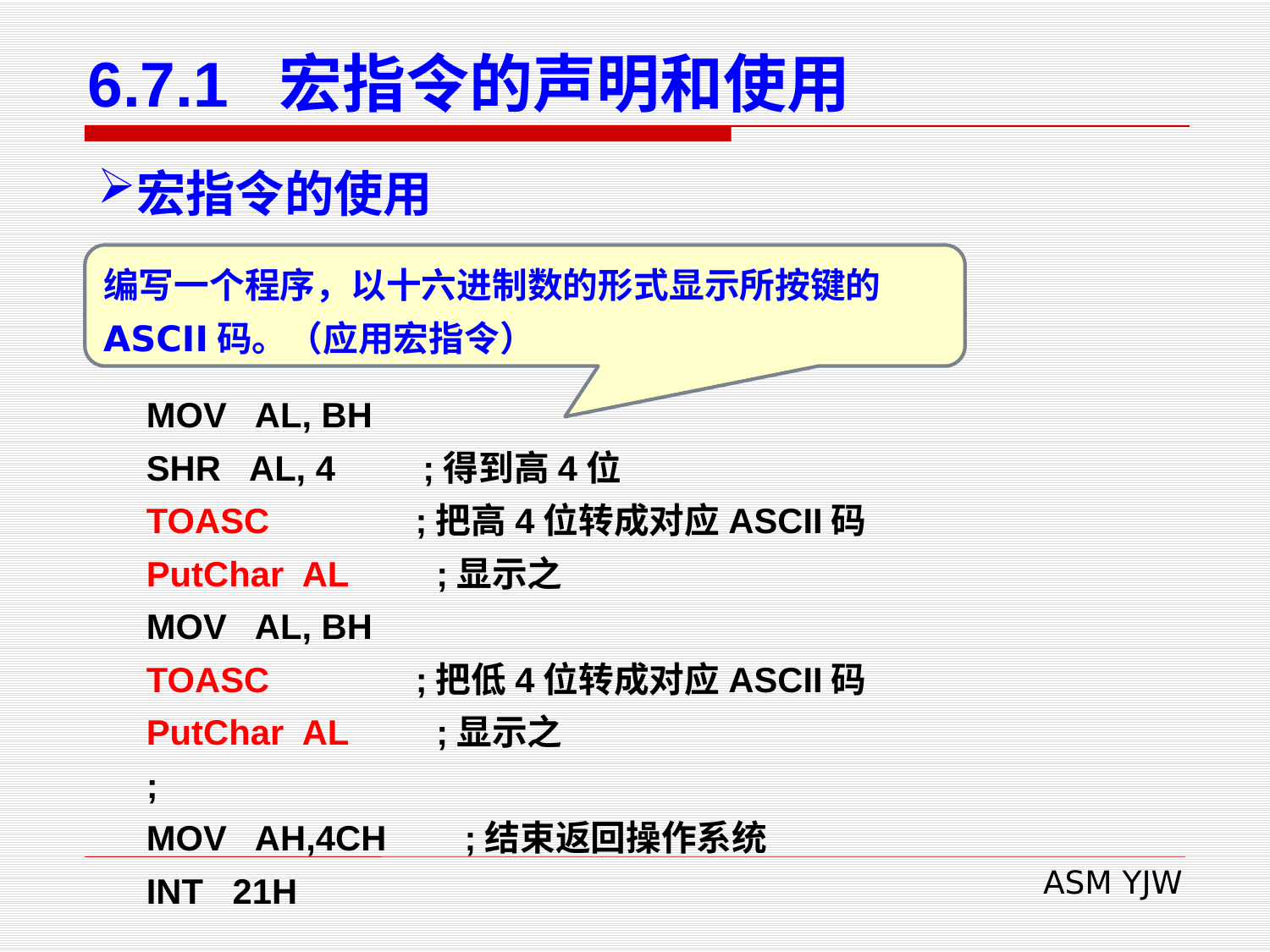

# 6.7.1  宏指令的声明和使用
宏指令的使用
编写一个程序，以十六进制数的形式显示所按键的ASCII码。（应用宏指令）
    MOV   AL, BH
    SHR   AL, 4         ;得到高4位
    TOASC               ;把高4位转成对应ASCII码
    PutChar  AL         ;显示之
    MOV   AL, BH
    TOASC               ;把低4位转成对应ASCII码
    PutChar  AL         ;显示之
    ;
    MOV   AH,4CH        ;结束返回操作系统
    INT   21H